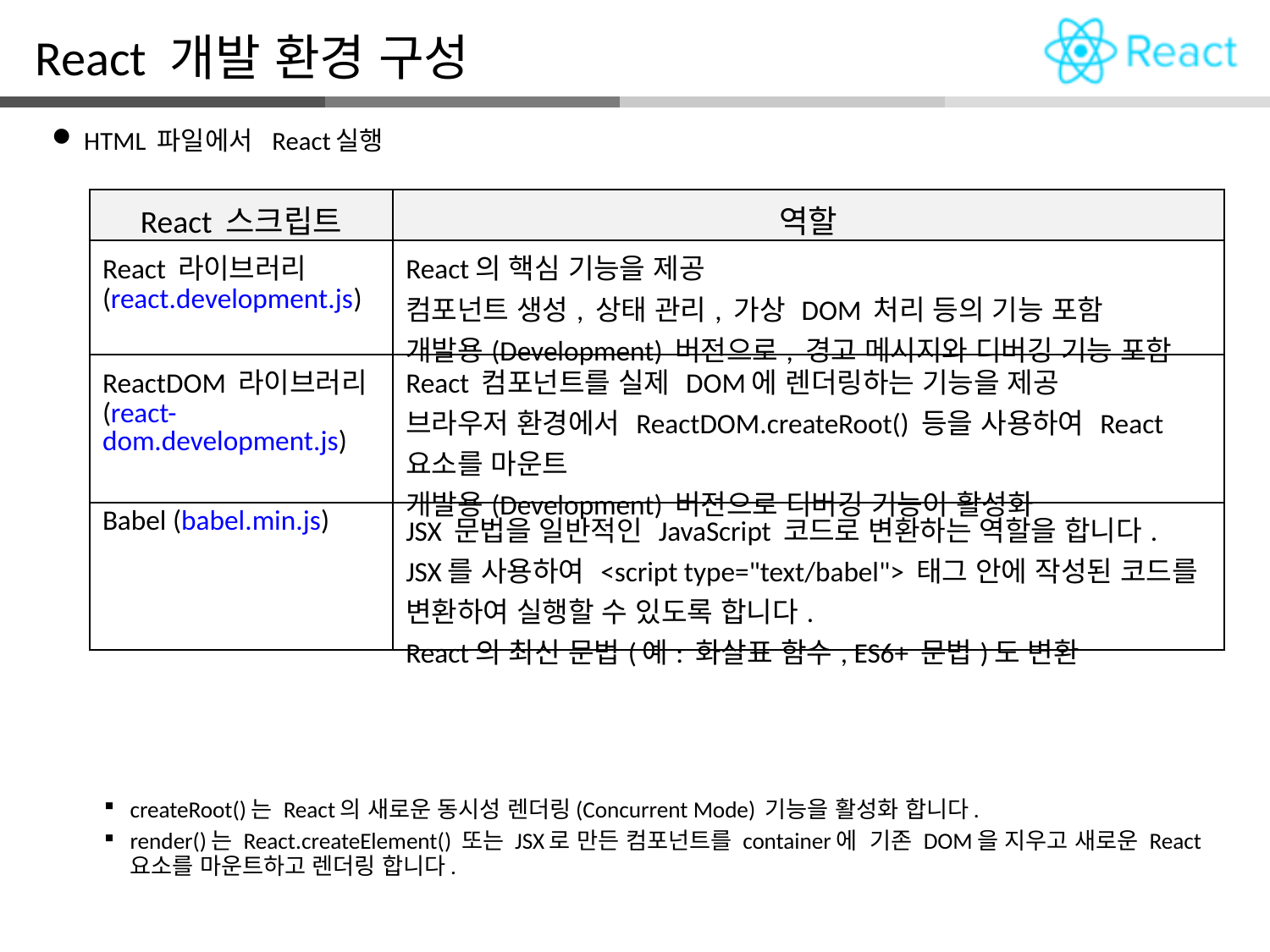

React 개발 환경 구성
 HTML 파일에서  React실행

createRoot()는 React의 새로운 동시성 렌더링(Concurrent Mode) 기능을 활성화 합니다.
render()는 React.createElement() 또는 JSX로 만든 컴포넌트를 container에  기존 DOM을 지우고 새로운 React 요소를 마운트하고 렌더링 합니다.
| React 스크립트 | 역할 |
| --- | --- |
| React 라이브러리 (react.development.js) | React의 핵심 기능을 제공 컴포넌트 생성, 상태 관리, 가상 DOM 처리 등의 기능 포함 개발용(Development) 버전으로, 경고 메시지와 디버깅 기능 포함 |
| ReactDOM 라이브러리 (react-dom.development.js) | React 컴포넌트를 실제 DOM에 렌더링하는 기능을 제공 브라우저 환경에서 ReactDOM.createRoot() 등을 사용하여 React 요소를 마운트 개발용(Development) 버전으로 디버깅 기능이 활성화 |
| Babel (babel.min.js) | JSX 문법을 일반적인 JavaScript 코드로 변환하는 역할을 합니다. JSX를 사용하여 <script type="text/babel"> 태그 안에 작성된 코드를 변환하여 실행할 수 있도록 합니다. React의 최신 문법(예: 화살표 함수, ES6+ 문법)도 변환 |